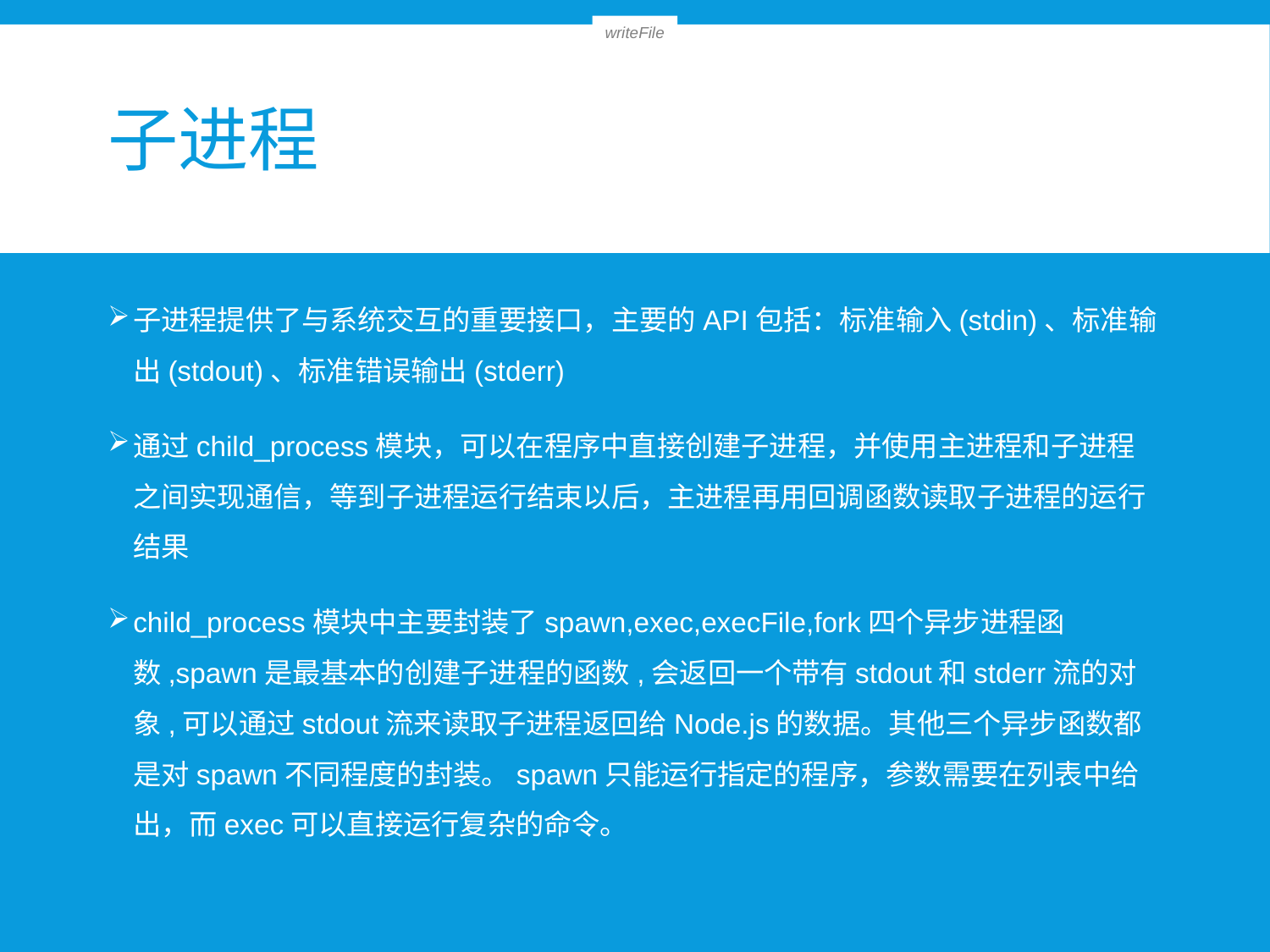

writeFile
# 子进程
子进程提供了与系统交互的重要接口，主要的API包括：标准输入(stdin)、标准输出(stdout)、标准错误输出(stderr)
通过child_process模块，可以在程序中直接创建子进程，并使用主进程和子进程之间实现通信，等到子进程运行结束以后，主进程再用回调函数读取子进程的运行结果
child_process模块中主要封装了spawn,exec,execFile,fork四个异步进程函数,spawn是最基本的创建子进程的函数,会返回一个带有stdout和stderr流的对象,可以通过stdout流来读取子进程返回给Node.js的数据。其他三个异步函数都是对spawn不同程度的封装。spawn只能运行指定的程序，参数需要在列表中给出，而exec可以直接运行复杂的命令。